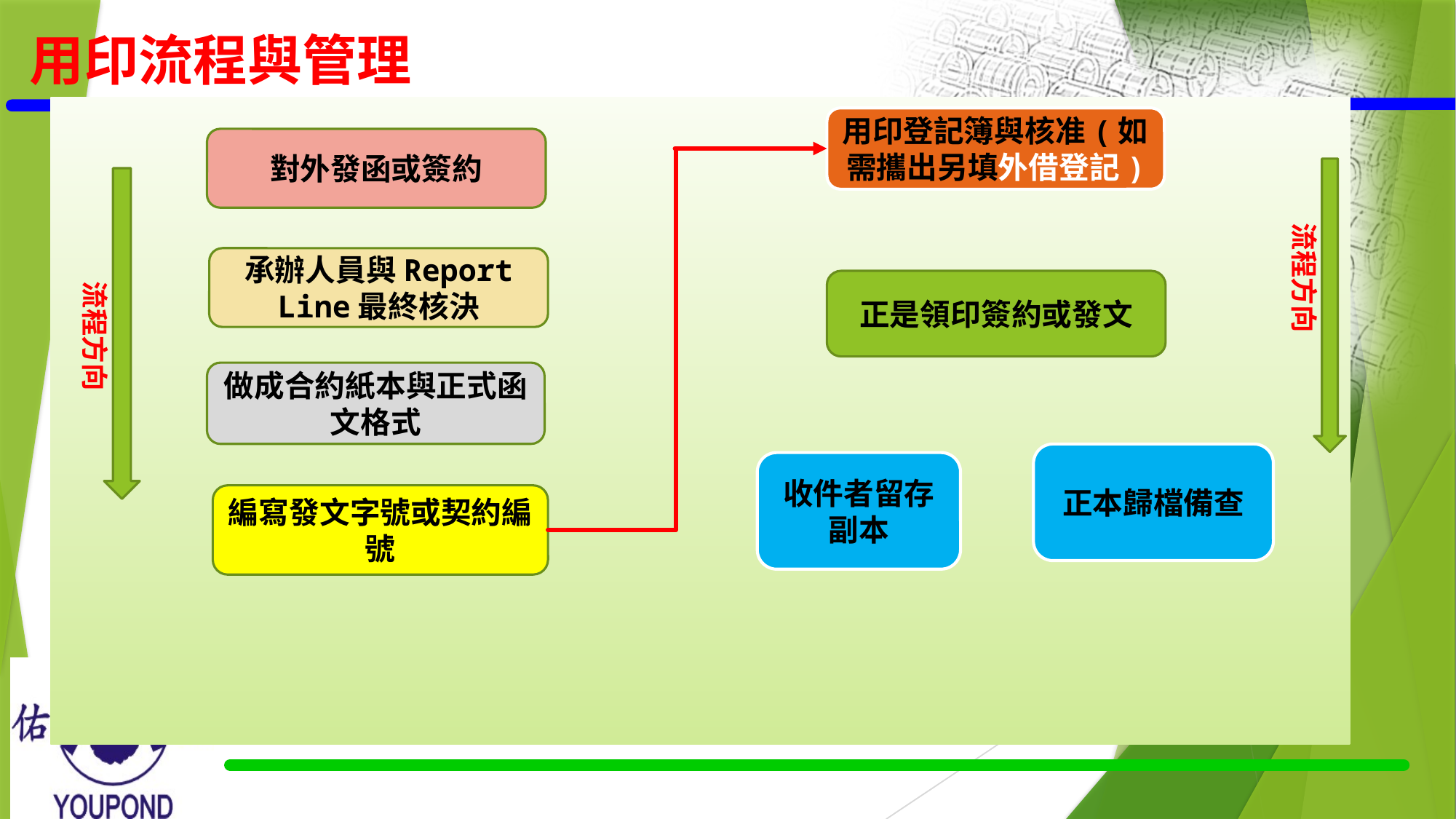

# 用印流程與管理

用印登記簿與核准(如需攜出另填外借登記)
對外發函或簽約

流程方向
承辦人員與Report Line最終核決
流程方向
正是領印簽約或發文
做成合約紙本與正式函文格式
正本歸檔備查
收件者留存副本
編寫發文字號或契約編號